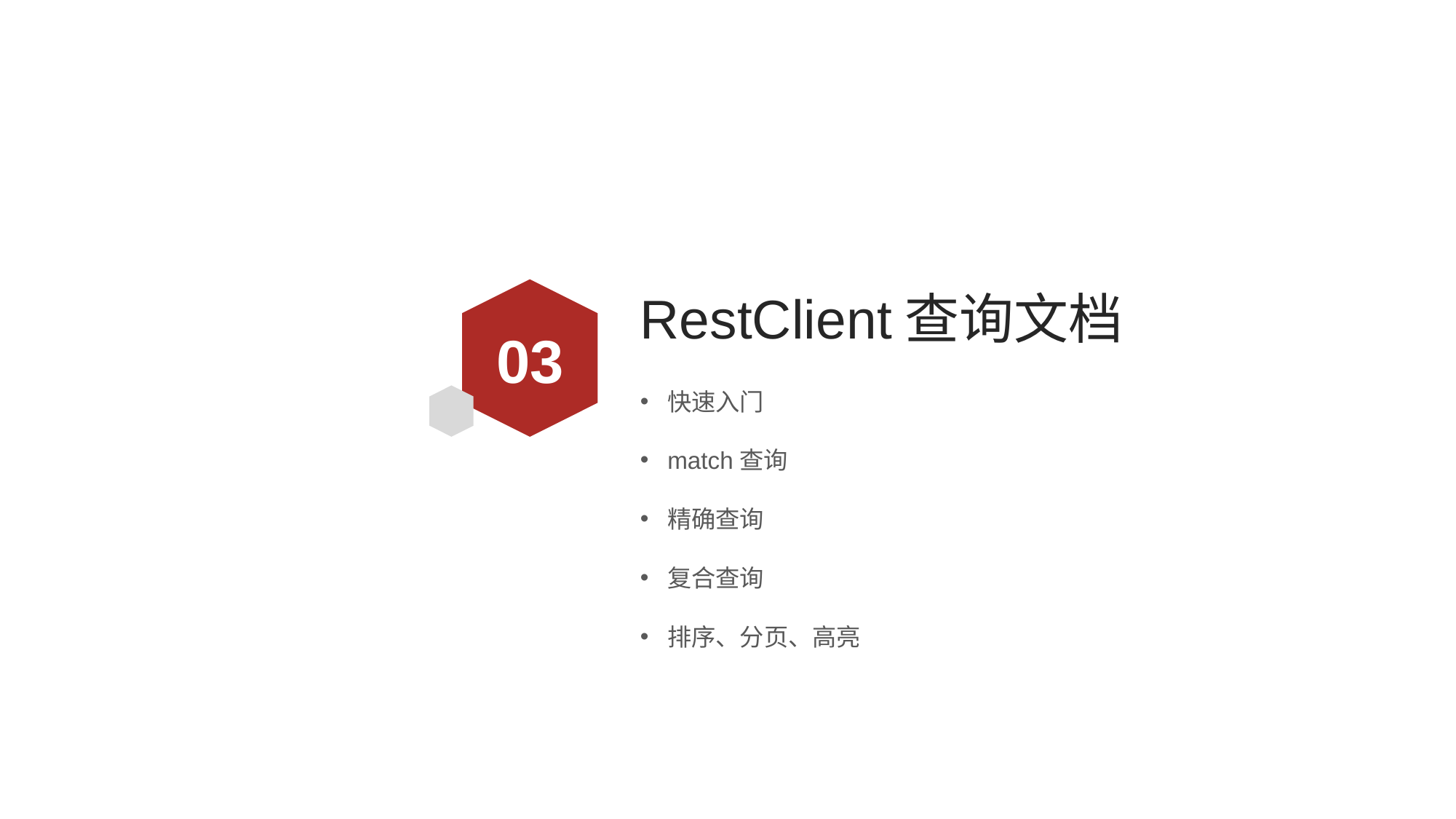

# RestClient查询文档
03
快速入门
match查询
精确查询
复合查询
排序、分页、高亮